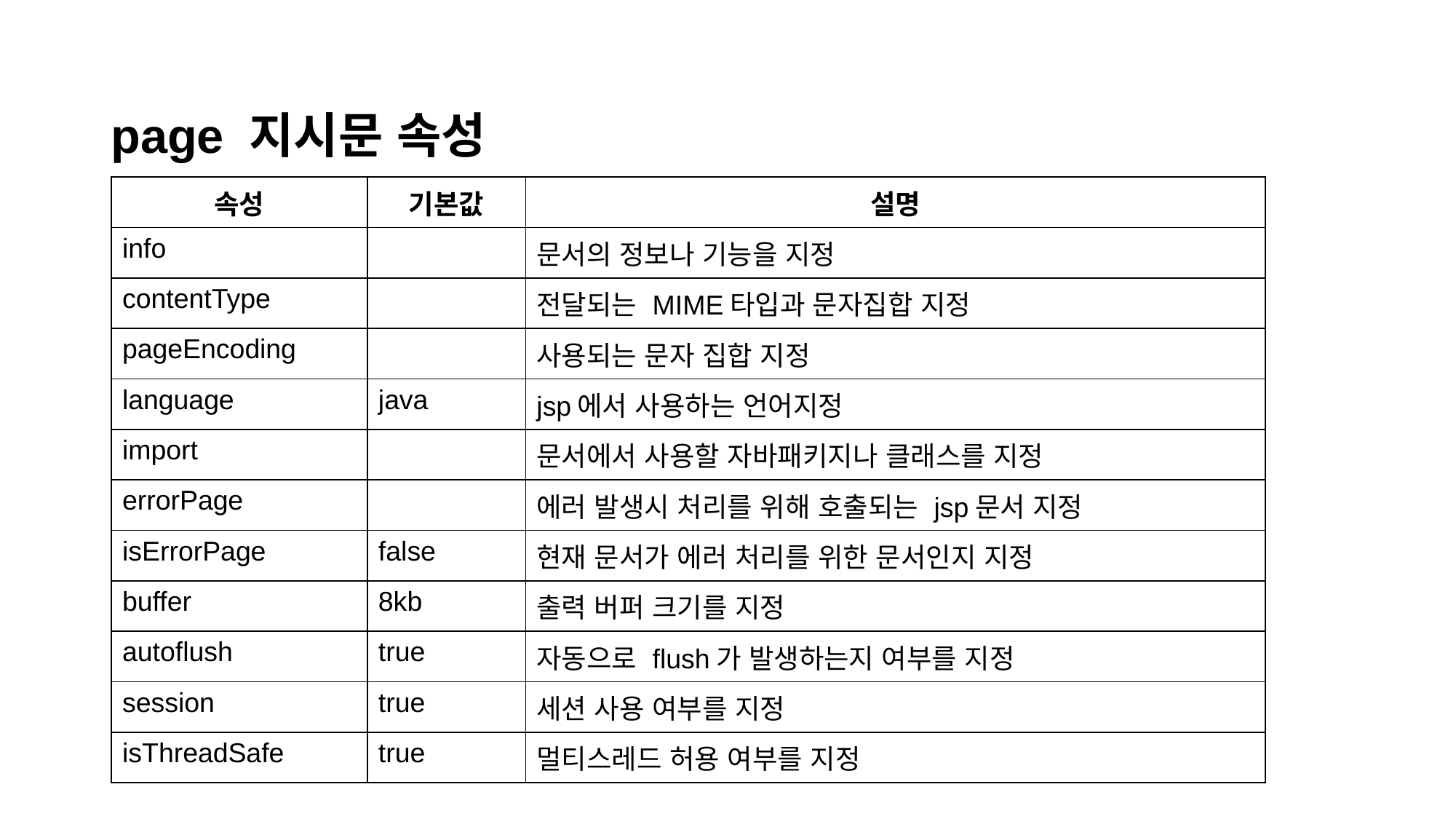

# page 지시문 속성
| 속성 | 기본값 | 설명 |
| --- | --- | --- |
| info |  | 문서의 정보나 기능을 지정 |
| contentType |  | 전달되는 MIME타입과 문자집합 지정 |
| pageEncoding |  | 사용되는 문자 집합 지정 |
| language | java | jsp에서 사용하는 언어지정 |
| import |  | 문서에서 사용할 자바패키지나 클래스를 지정 |
| errorPage |  | 에러 발생시 처리를 위해 호출되는 jsp문서 지정 |
| isErrorPage | false | 현재 문서가 에러 처리를 위한 문서인지 지정 |
| buffer | 8kb | 출력 버퍼 크기를 지정 |
| autoflush | true | 자동으로 flush가 발생하는지 여부를 지정 |
| session | true | 세션 사용 여부를 지정 |
| isThreadSafe | true | 멀티스레드 허용 여부를 지정 |